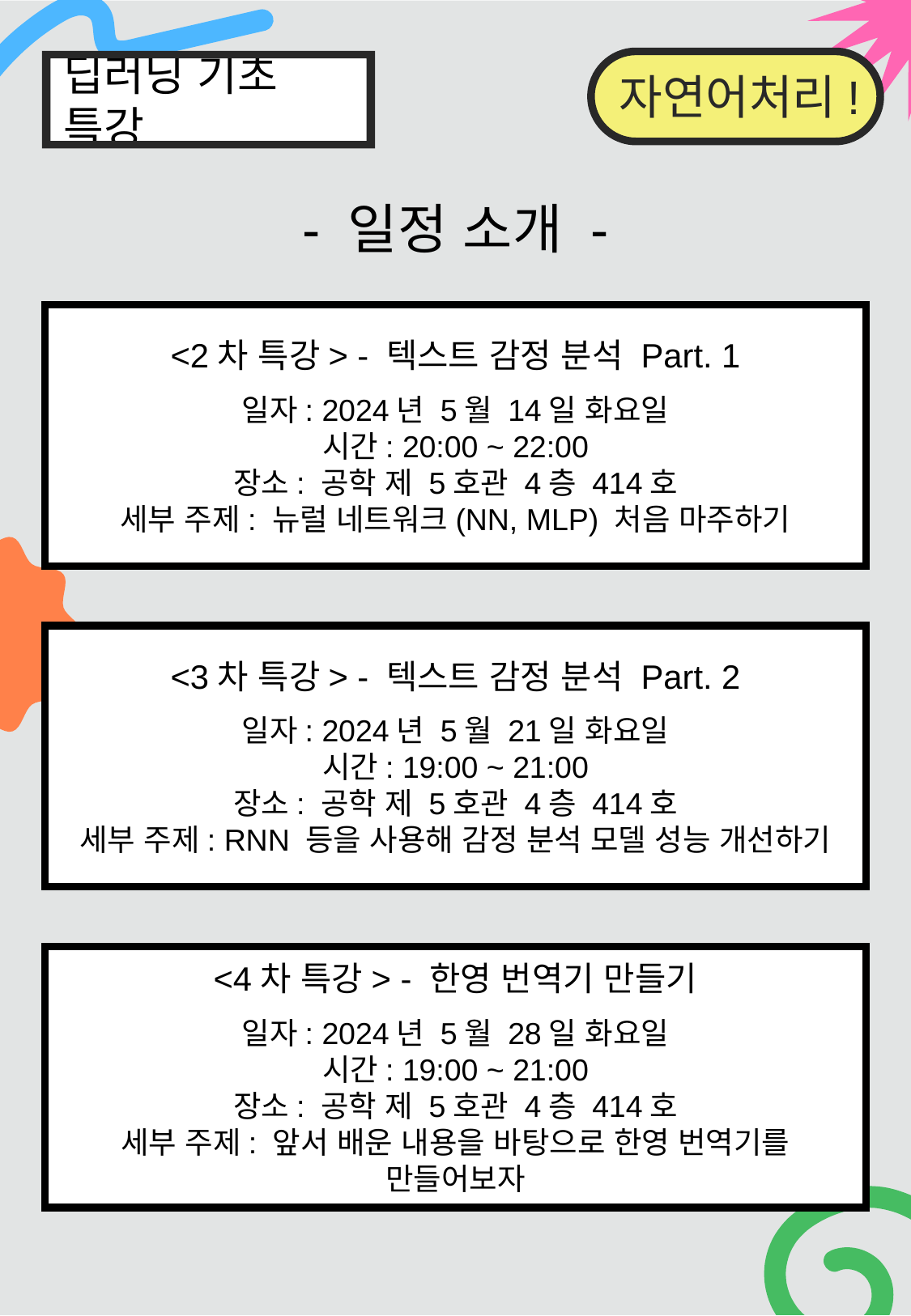

자연어처리!

딥러닝 기초 특강
- 일정 소개 -
<2차 특강> - 텍스트 감정 분석 Part. 1

일자: 2024년 5월 14일 화요일
시간: 20:00 ~ 22:00
장소: 공학 제 5호관 4층 414호
세부 주제: 뉴럴 네트워크(NN, MLP) 처음 마주하기

<3차 특강> - 텍스트 감정 분석 Part. 2

일자: 2024년 5월 21일 화요일
시간: 19:00 ~ 21:00
장소: 공학 제 5호관 4층 414호
세부 주제: RNN 등을 사용해 감정 분석 모델 성능 개선하기
<4차 특강> - 한영 번역기 만들기

일자: 2024년 5월 28일 화요일
시간: 19:00 ~ 21:00
장소: 공학 제 5호관 4층 414호
세부 주제: 앞서 배운 내용을 바탕으로 한영 번역기를 만들어보자